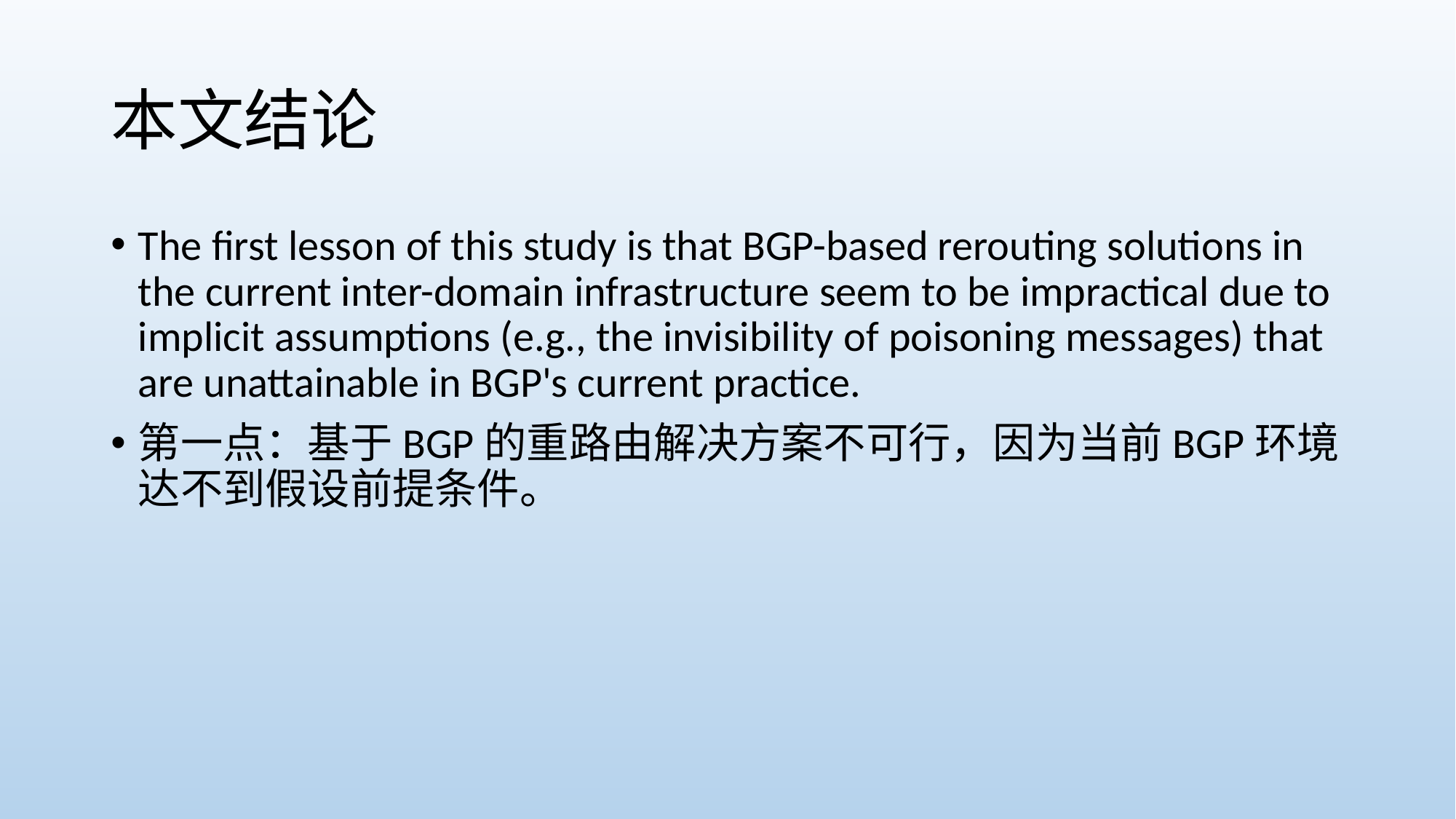

# 本文结论
The first lesson of this study is that BGP-based rerouting solutions in the current inter-domain infrastructure seem to be impractical due to implicit assumptions (e.g., the invisibility of poisoning messages) that are unattainable in BGP's current practice.
第一点：基于BGP的重路由解决方案不可行，因为当前BGP环境达不到假设前提条件。